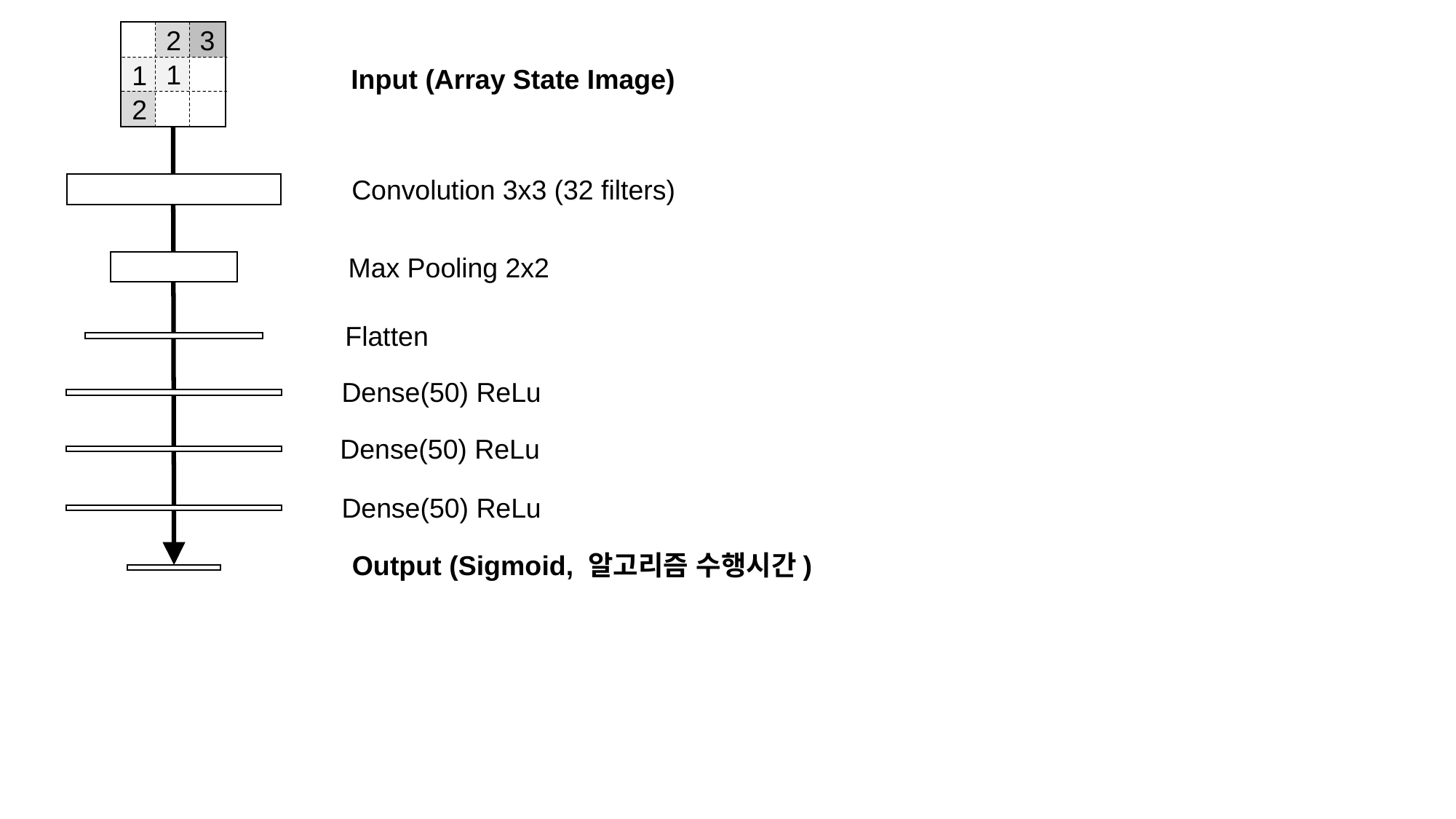

2

3
1
1
2
Input (Array State Image)
Convolution 3x3 (32 filters)

Max Pooling 2x2

Flatten

Dense(50) ReLu

Dense(50) ReLu

Dense(50) ReLu

Output (Sigmoid, 알고리즘 수행시간)